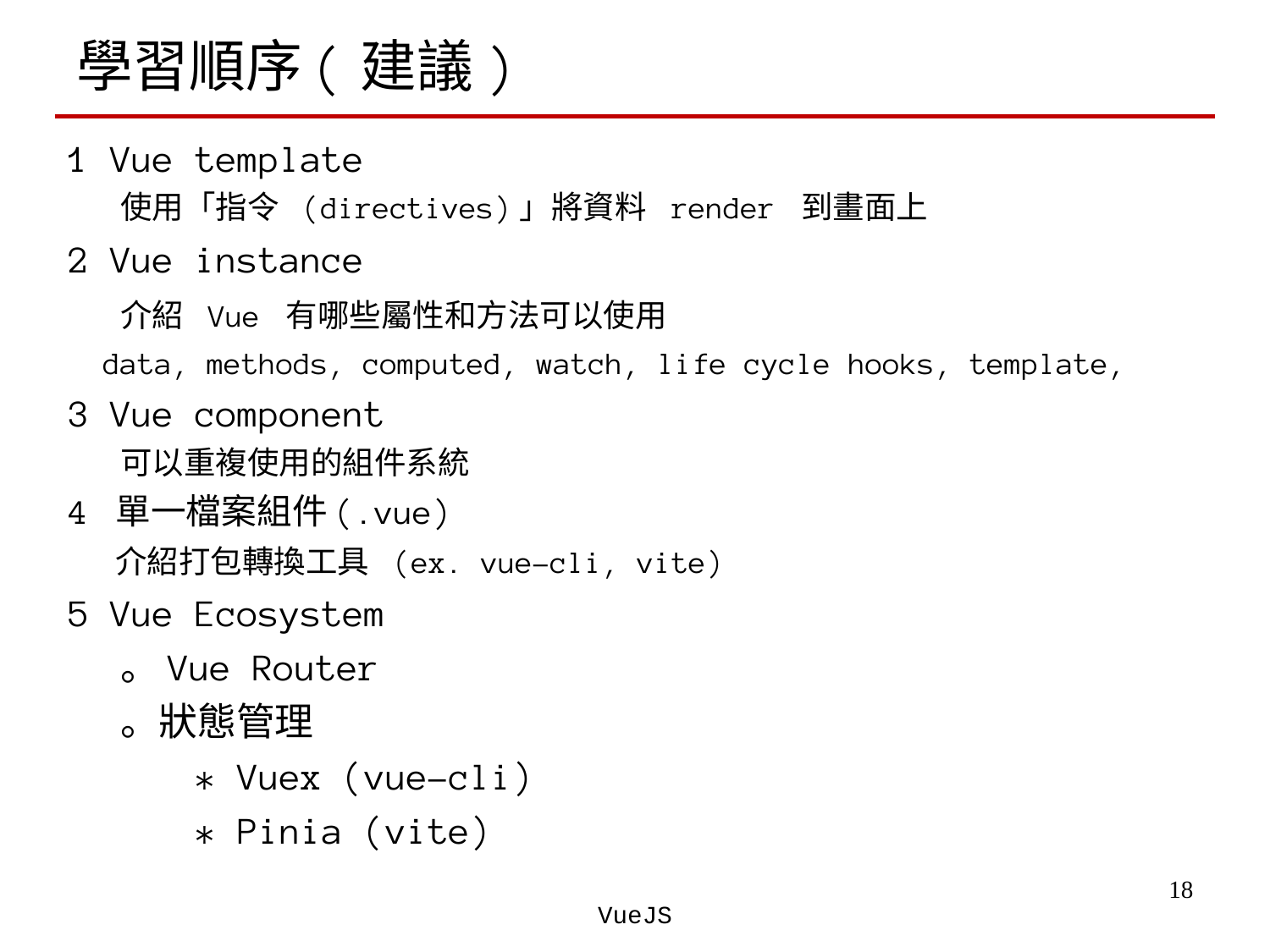

# 學習順序(建議)
1 Vue template
  使用「指令 (directives)」將資料 render 到畫面上
2 Vue instance
  介紹 Vue 有哪些屬性和方法可以使用
  data, methods, computed, watch, life cycle hooks, template,
3 Vue component
  可以重複使用的組件系統
4 單一檔案組件(.vue)
  介紹打包轉換工具 (ex. vue-cli, vite)
5 Vue Ecosystem
  。Vue Router
  。狀態管理
  	* Vuex (vue-cli)
  	* Pinia (vite)

18
VueJS